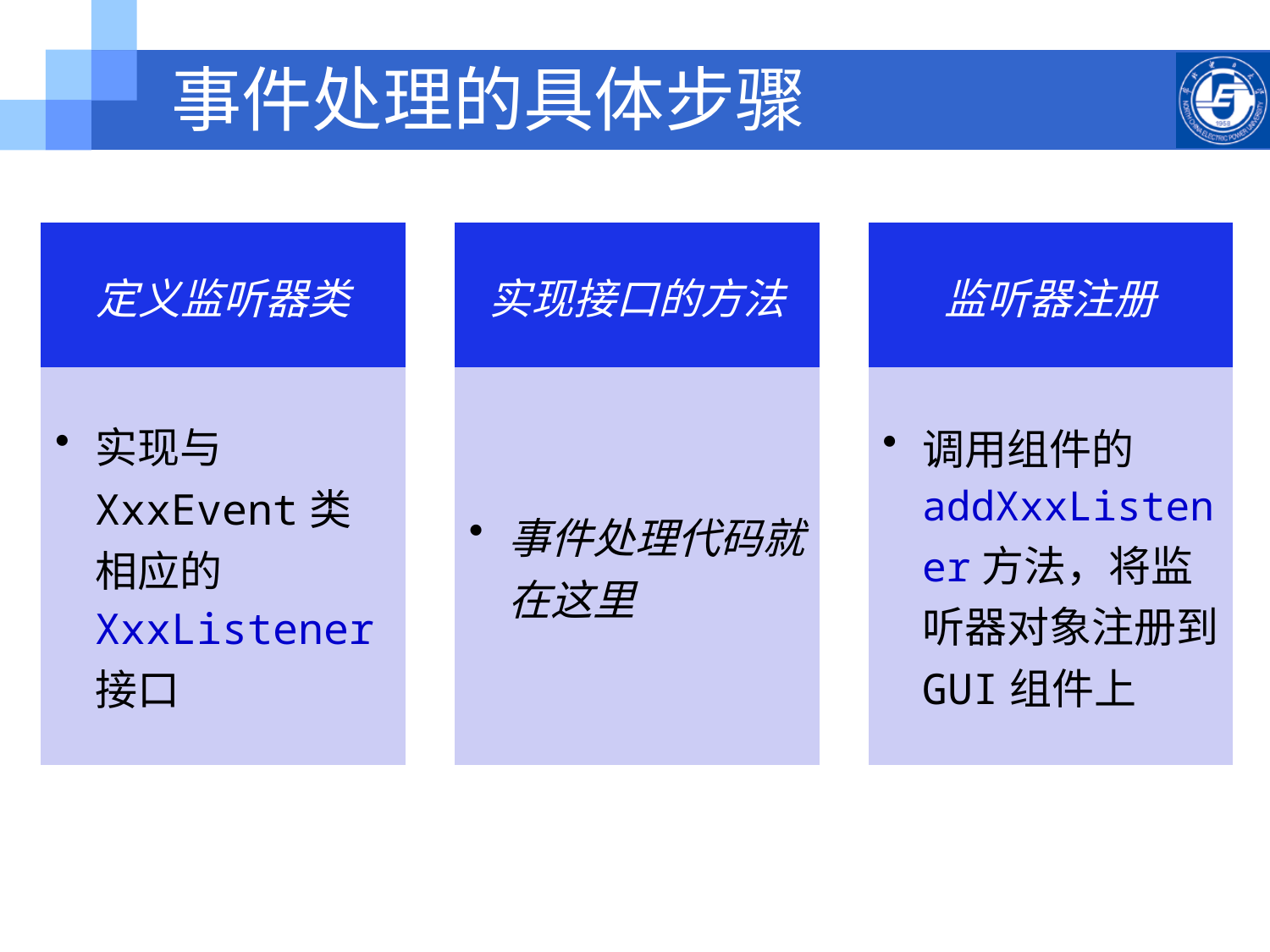

# 事件处理的具体步骤
定义监听器类
实现与XxxEvent类
相应的XxxListener接口
实现接口的方法
事件处理代码就在这里
监听器注册